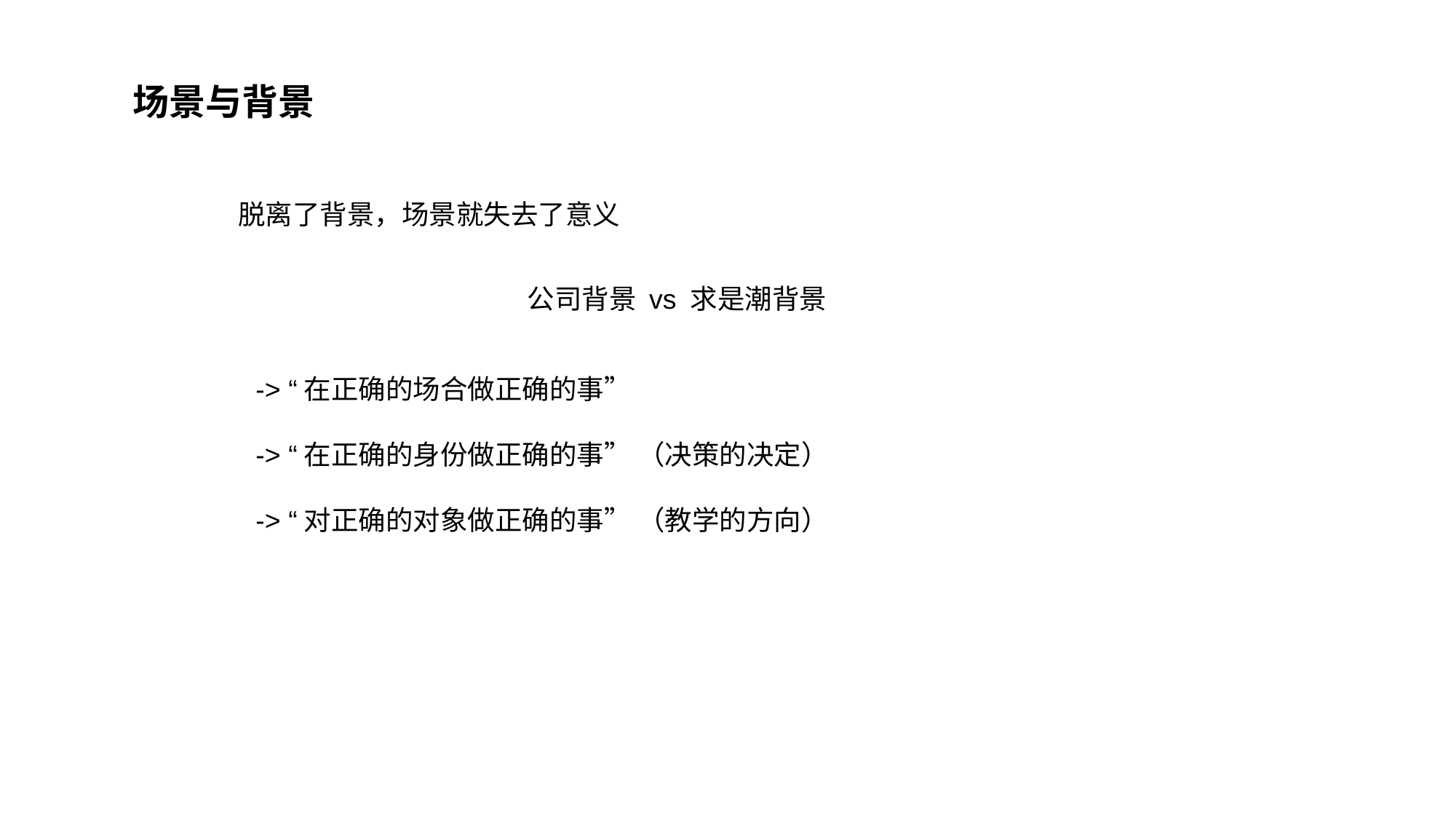

场景与背景
脱离了背景，场景就失去了意义
公司背景 vs 求是潮背景
-> “在正确的场合做正确的事”

-> “在正确的身份做正确的事” （决策的决定）

-> “对正确的对象做正确的事” （教学的方向）